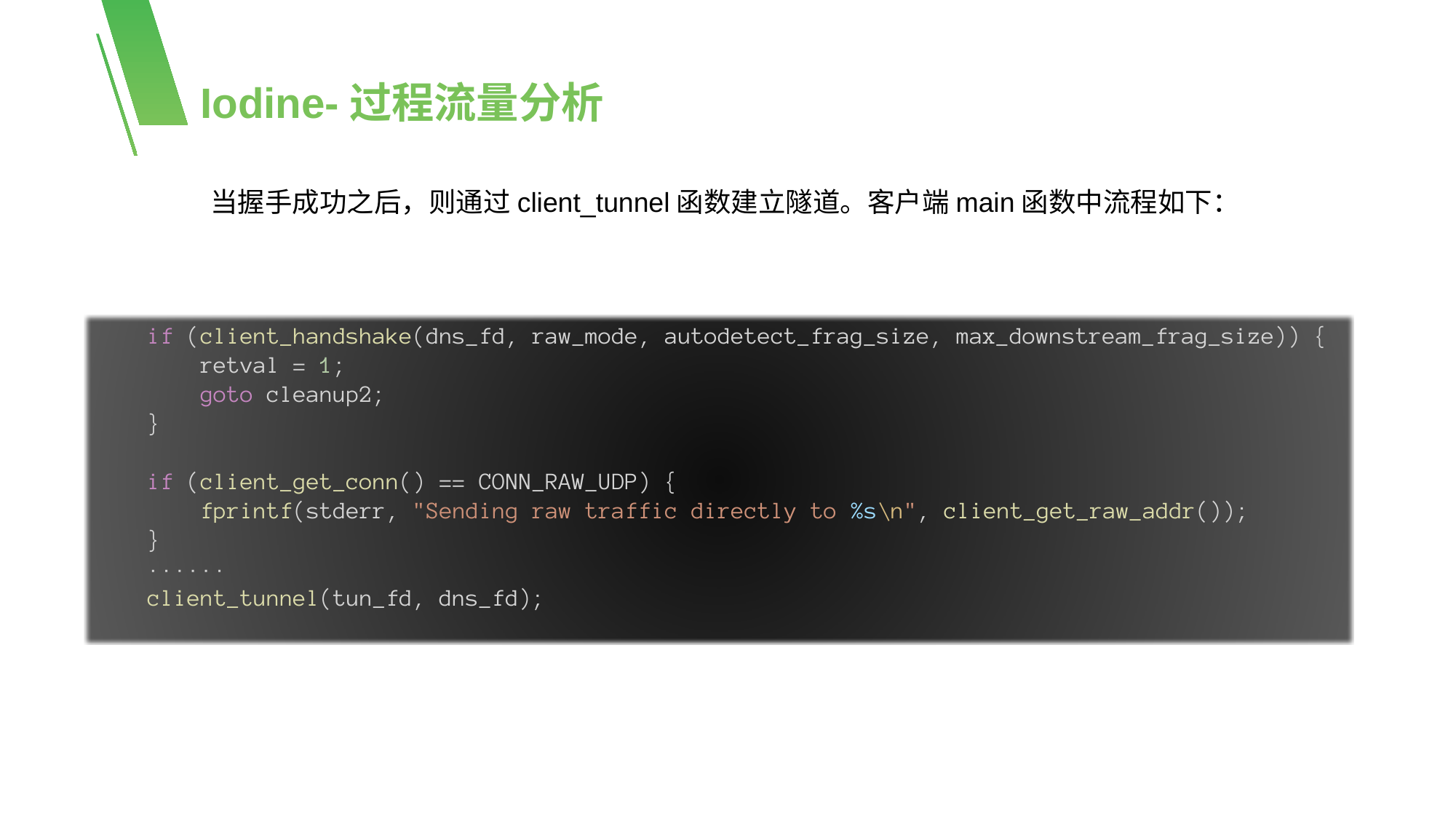

Iodine-过程流量分析
当握手成功之后，则通过client_tunnel函数建立隧道。客户端main函数中流程如下：
    if (client_handshake(dns_fd, raw_mode, autodetect_frag_size, max_downstream_frag_size)) {
        retval = 1;
        goto cleanup2;
    }
    if (client_get_conn() == CONN_RAW_UDP) {
        fprintf(stderr, "Sending raw traffic directly to %s\n", client_get_raw_addr());
    }
    ······
    client_tunnel(tun_fd, dns_fd);